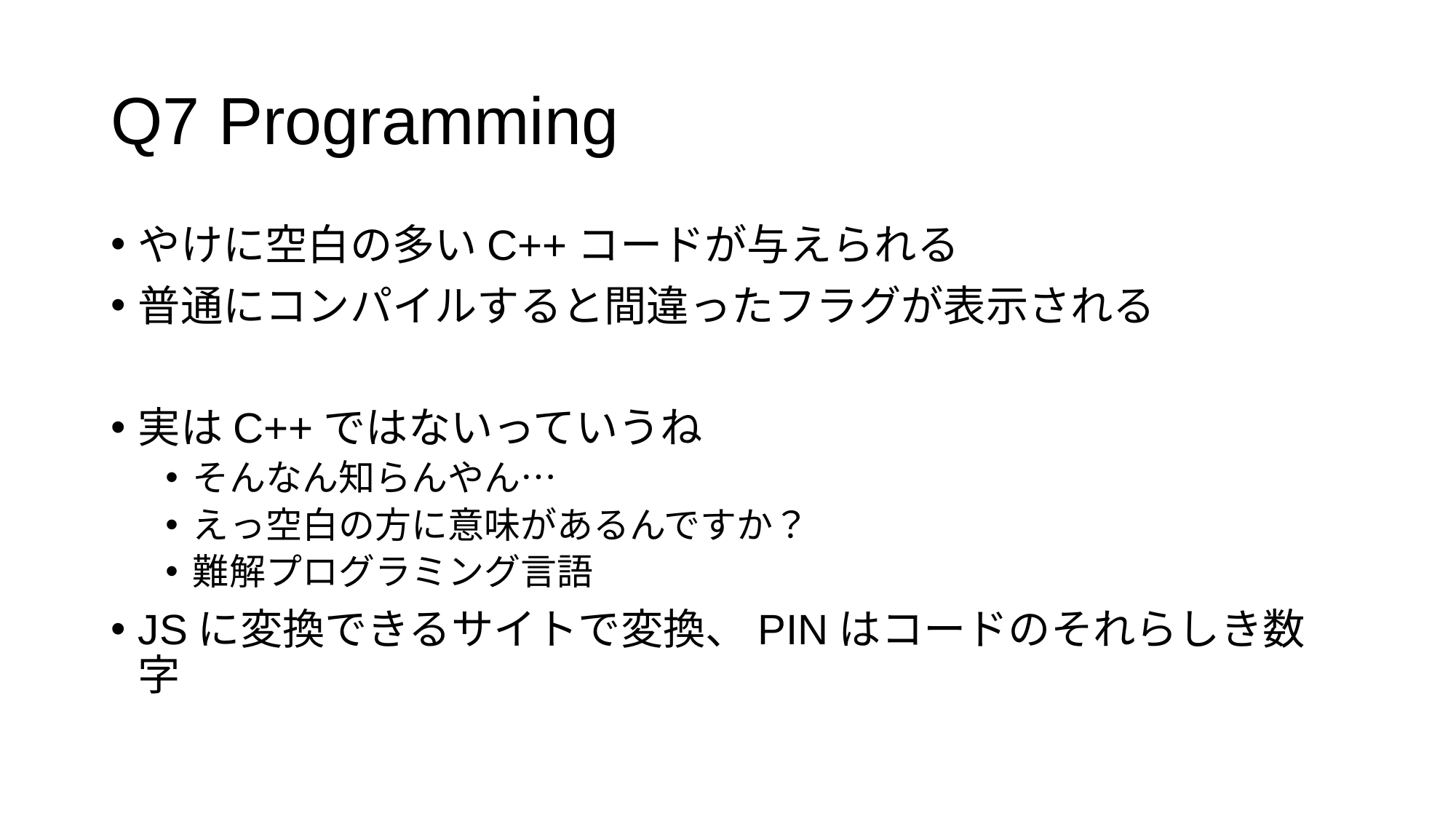

# Q7 Programming
やけに空白の多いC++コードが与えられる
普通にコンパイルすると間違ったフラグが表示される

実はC++ではないっていうね
そんなん知らんやん…
えっ空白の方に意味があるんですか？
難解プログラミング言語
JSに変換できるサイトで変換、PINはコードのそれらしき数字